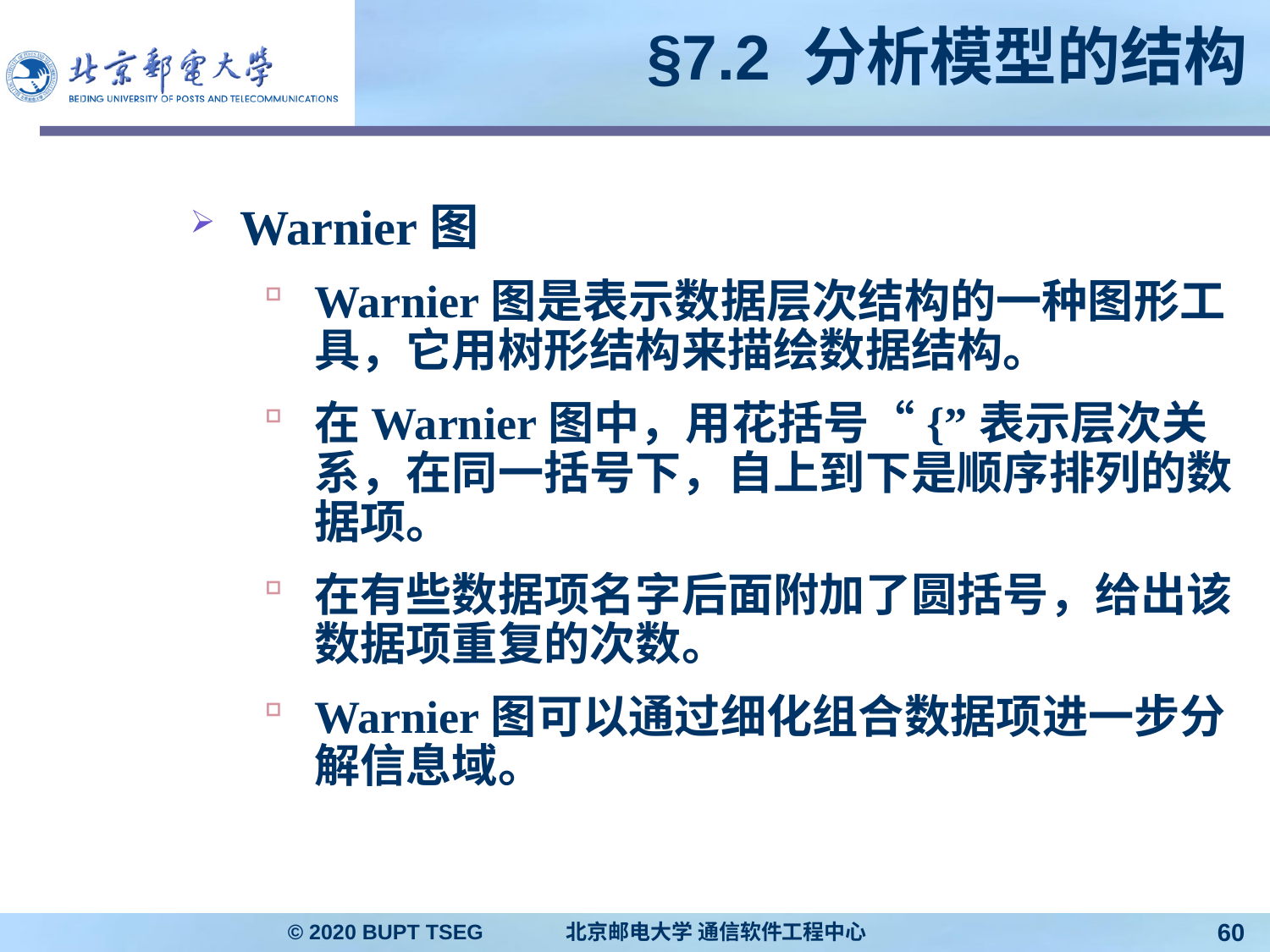

# §7.2 分析模型的结构
Warnier图
Warnier图是表示数据层次结构的一种图形工具，它用树形结构来描绘数据结构。
在Warnier图中，用花括号“{”表示层次关系，在同一括号下，自上到下是顺序排列的数据项。
在有些数据项名字后面附加了圆括号，给出该数据项重复的次数。
Warnier图可以通过细化组合数据项进一步分解信息域。

© 2020 BUPT TSEG             北京邮电大学 通信软件工程中心